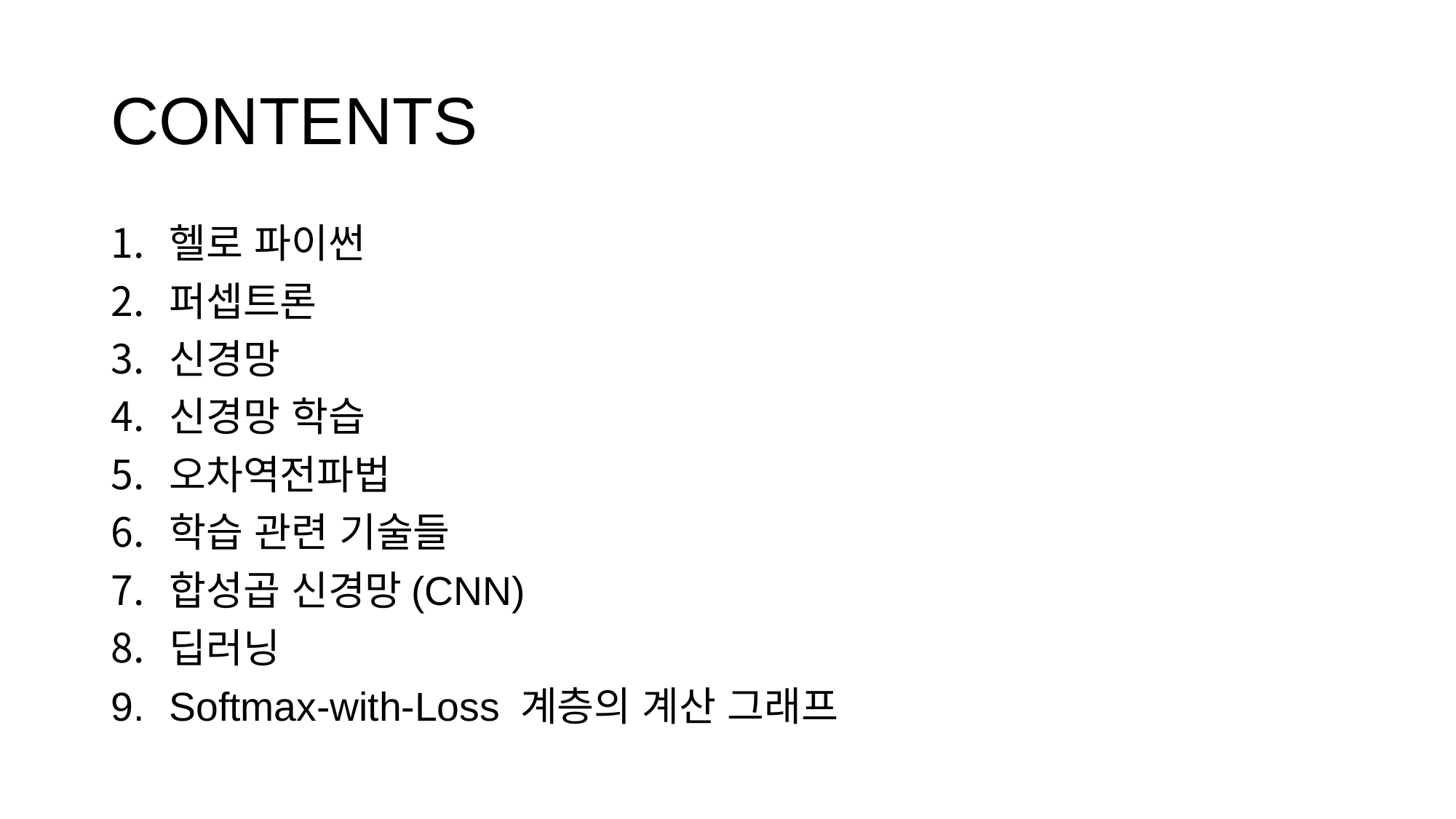

# CONTENTS
헬로 파이썬
퍼셉트론
신경망
신경망 학습
오차역전파법
학습 관련 기술들
합성곱 신경망(CNN)
딥러닝
Softmax-with-Loss 계층의 계산 그래프